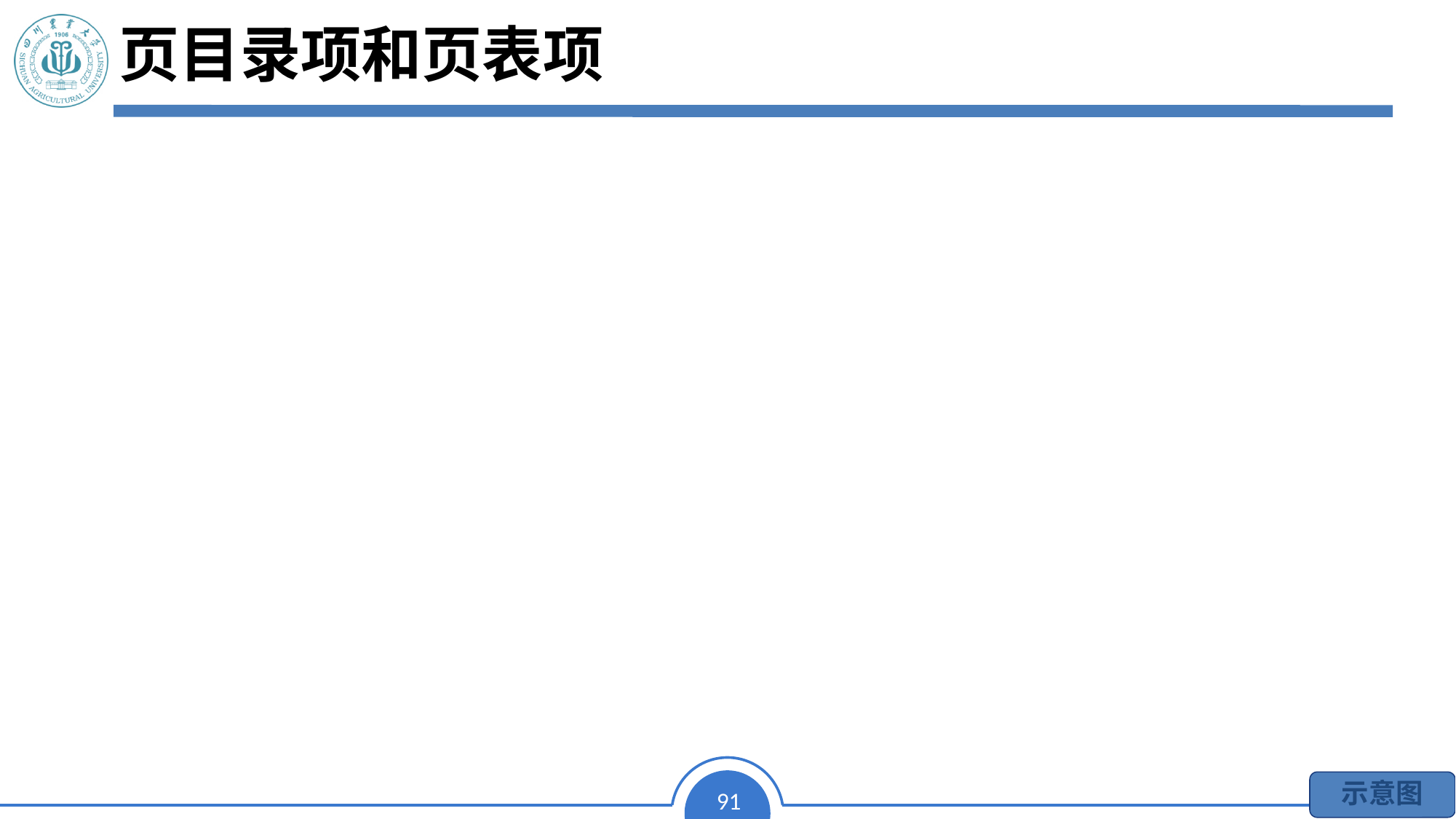

# 页目录项和页表项
P存在位：页表或页面是否在物理存储器中
R/W读/写位：指明页面是只读的，还是可读可写
U/S用户/管理员位：页面仅能由管理员层的程序使用，还是用户层和管理员层的程序均能使用
PWT页直写位：控制页表或页面使用直写还是回写的高速缓存写入策略
PCD页高速缓存禁止位：控制页表或页面禁止还是使用高速缓存
A访问位：页面进行读或写操作时置位
D写操作位（dirty脏位）：页面进行写操作时被置位
示意图